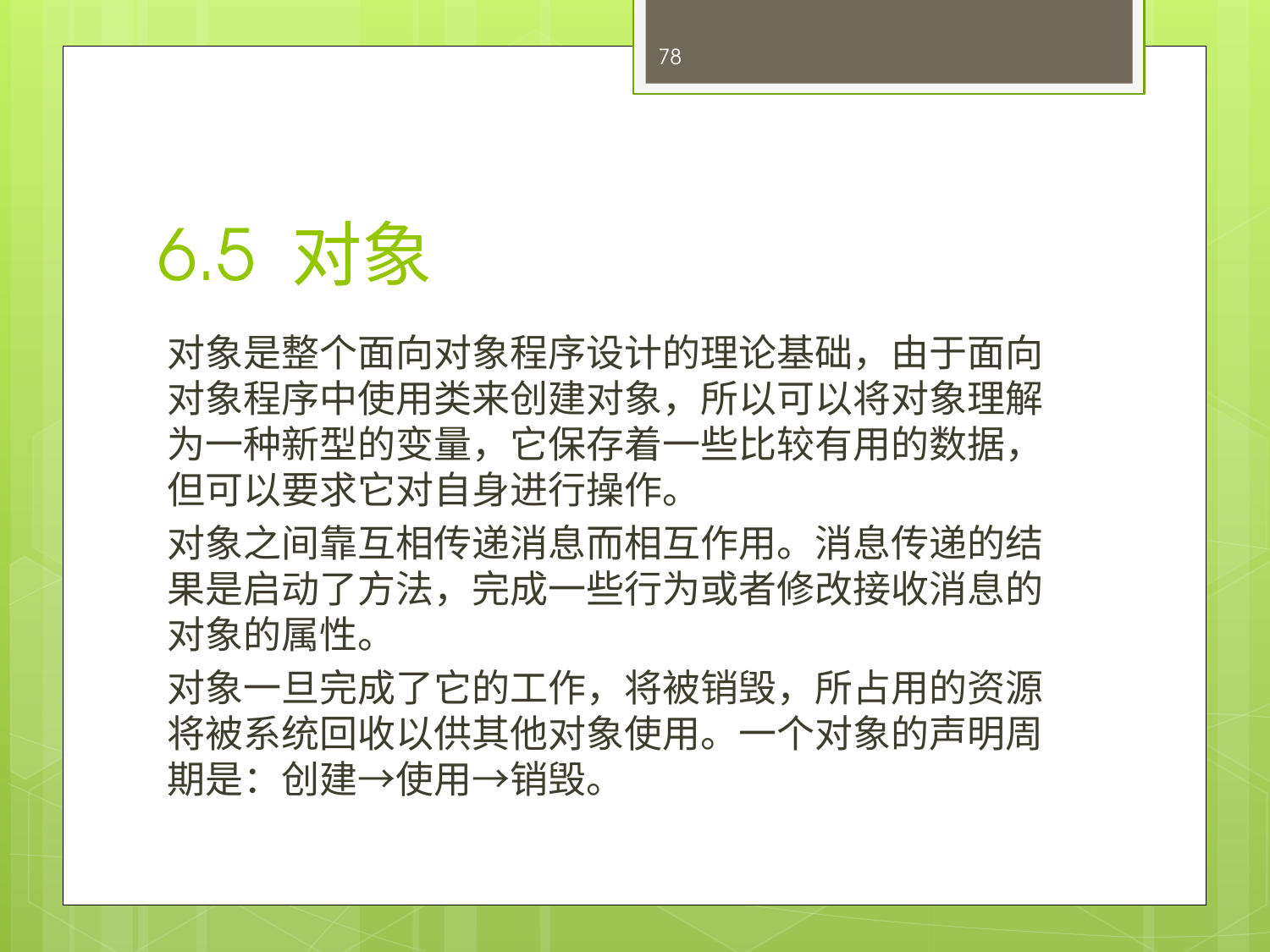

78
# 6.5 对象
对象是整个面向对象程序设计的理论基础，由于面向对象程序中使用类来创建对象，所以可以将对象理解为一种新型的变量，它保存着一些比较有用的数据，但可以要求它对自身进行操作。
对象之间靠互相传递消息而相互作用。消息传递的结果是启动了方法，完成一些行为或者修改接收消息的对象的属性。
对象一旦完成了它的工作，将被销毁，所占用的资源将被系统回收以供其他对象使用。一个对象的声明周期是：创建→使用→销毁。